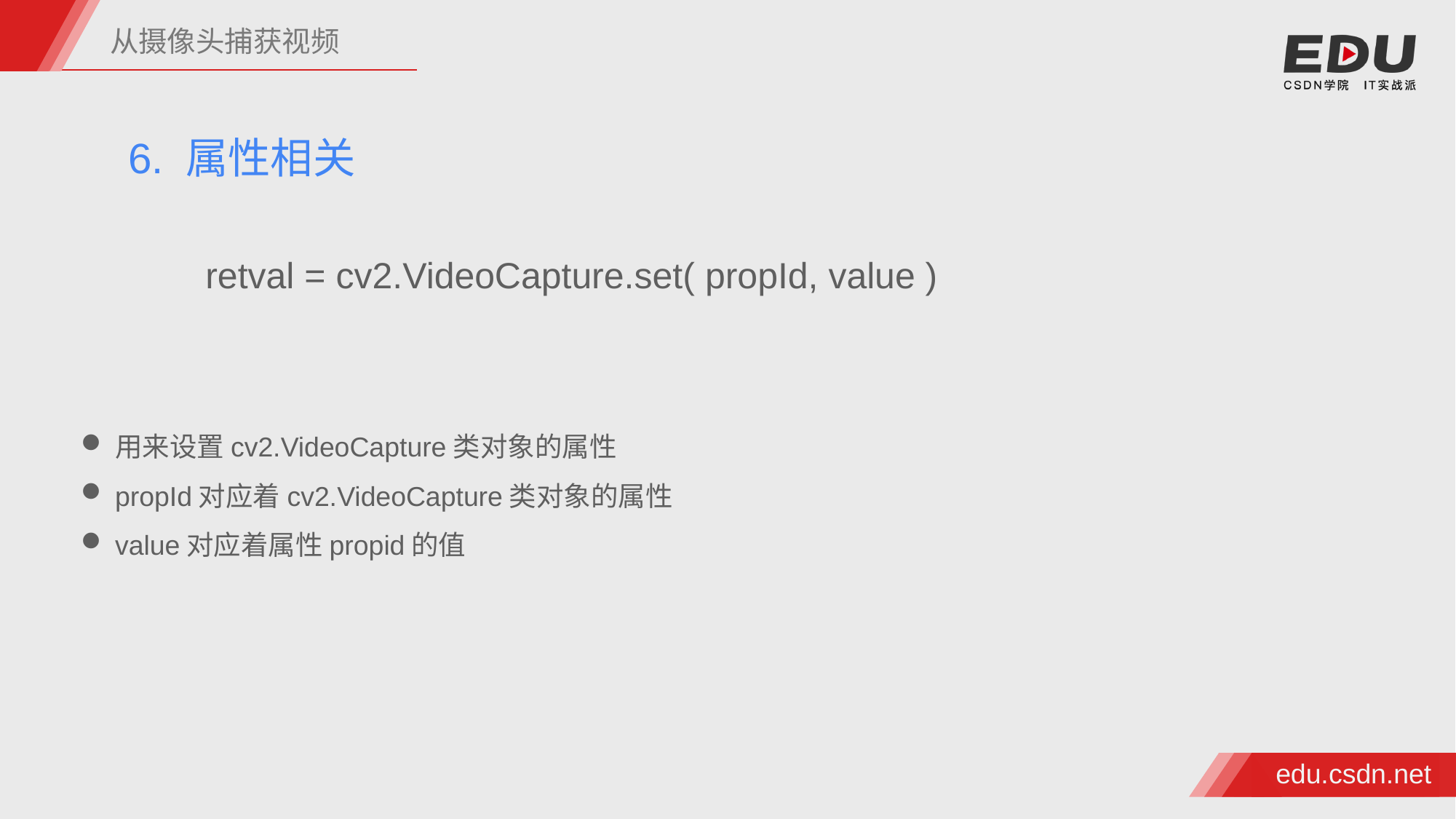

从摄像头捕获视频
6. 属性相关
retval = cv2.VideoCapture.set( propId, value )
用来设置cv2.VideoCapture类对象的属性
propId对应着cv2.VideoCapture类对象的属性
value对应着属性propid的值